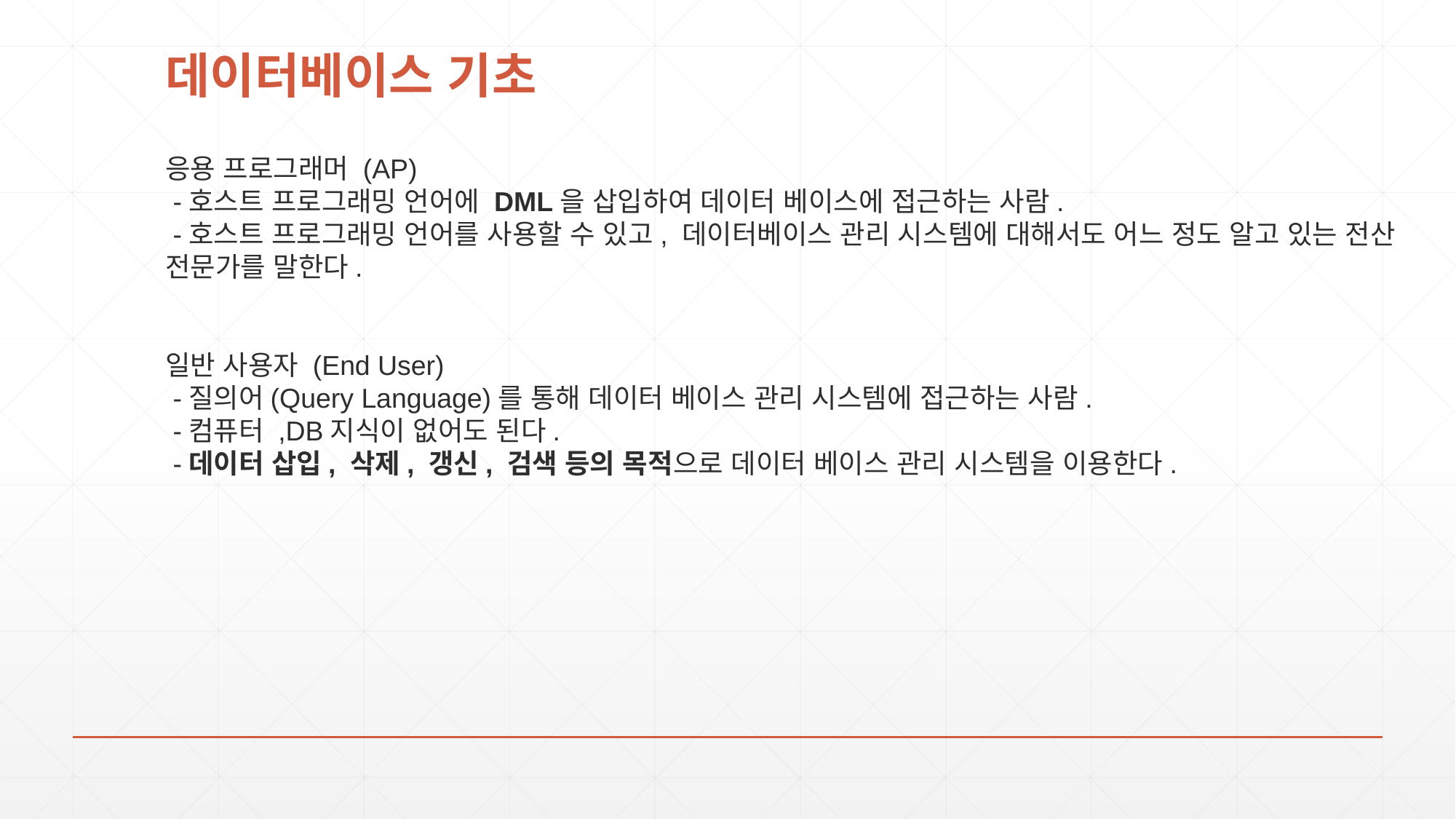

# 데이터베이스 기초
응용 프로그래머 (AP)
 -호스트 프로그래밍 언어에 DML을 삽입하여 데이터 베이스에 접근하는 사람.
 -호스트 프로그래밍 언어를 사용할 수 있고, 데이터베이스 관리 시스템에 대해서도 어느 정도 알고 있는 전산 전문가를 말한다.

일반 사용자 (End User)
 -질의어(Query Language)를 통해 데이터 베이스 관리 시스템에 접근하는 사람.
 -컴퓨터 ,DB지식이 없어도 된다.
 -데이터 삽입, 삭제, 갱신, 검색 등의 목적으로 데이터 베이스 관리 시스템을 이용한다.